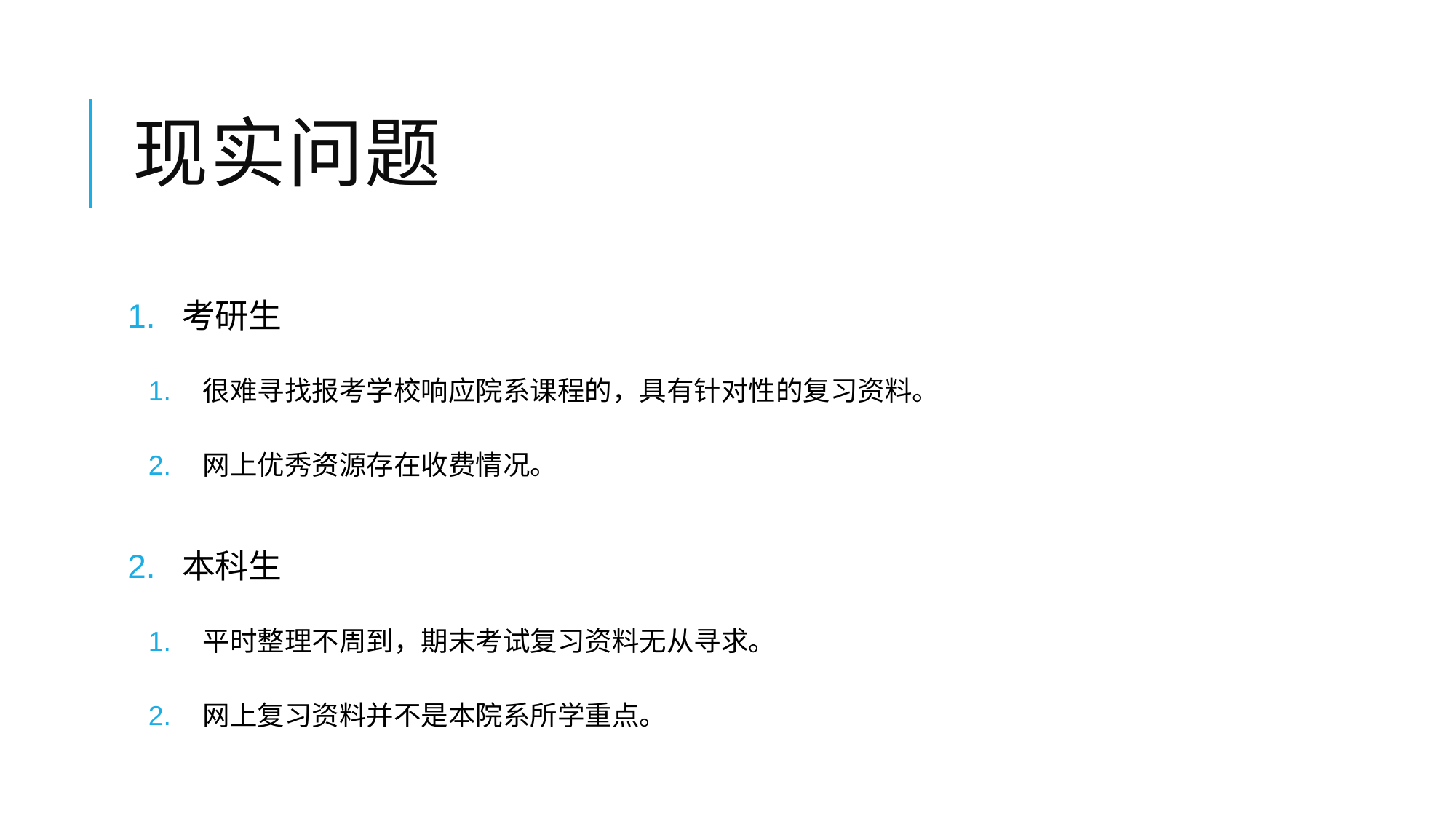

# 现实问题
考研生
很难寻找报考学校响应院系课程的，具有针对性的复习资料。
网上优秀资源存在收费情况。
本科生
平时整理不周到，期末考试复习资料无从寻求。
网上复习资料并不是本院系所学重点。

	。